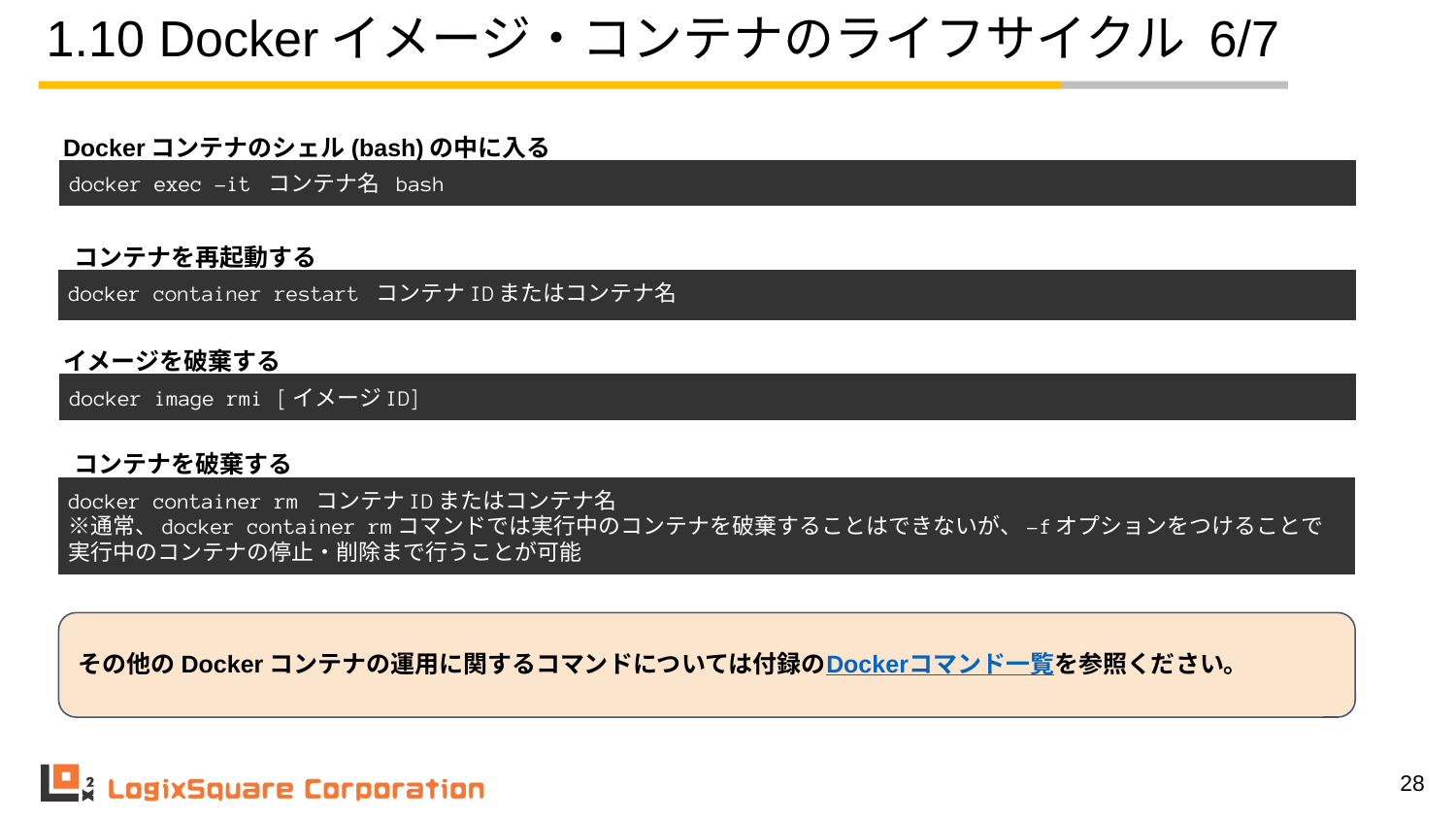

# 1.10 Dockerイメージ・コンテナのライフサイクル 6/7
Dockerコンテナのシェル(bash)の中に入る
| docker exec -it コンテナ名 bash |
| --- |
コンテナを再起動する
| docker container restart コンテナIDまたはコンテナ名 |
| --- |
イメージを破棄する
| docker image rmi [イメージID] |
| --- |
コンテナを破棄する
| docker container rm コンテナIDまたはコンテナ名 ※通常、docker container rmコマンドでは実行中のコンテナを破棄することはできないが、-fオプションをつけることで実行中のコンテナの停止・削除まで行うことが可能 |
| --- |
その他のDockerコンテナの運用に関するコマンドについては付録のDockerコマンド一覧を参照ください。
28